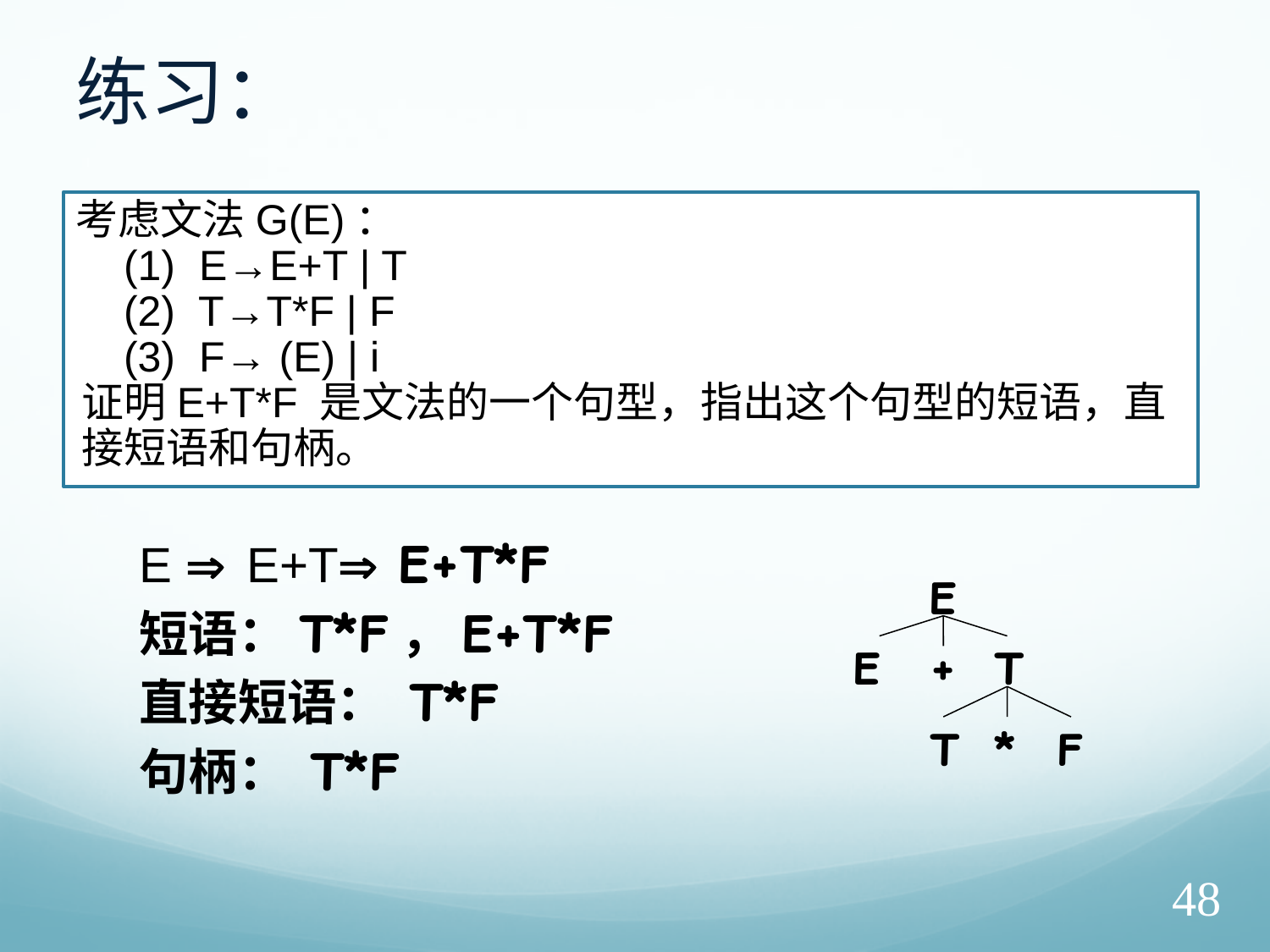

练习：
考虑文法G(E)：
(1)  E→E+T | T
(2)  T→T*F | F
(3)  F→ (E) | i
证明E+T*F 是文法的一个句型，指出这个句型的短语，直接短语和句柄。
E ⇒ E+T⇒ E+T*F
短语：T*F，E+T*F
直接短语： T*F
句柄： T*F
E

E
+
T

T
*
F
48